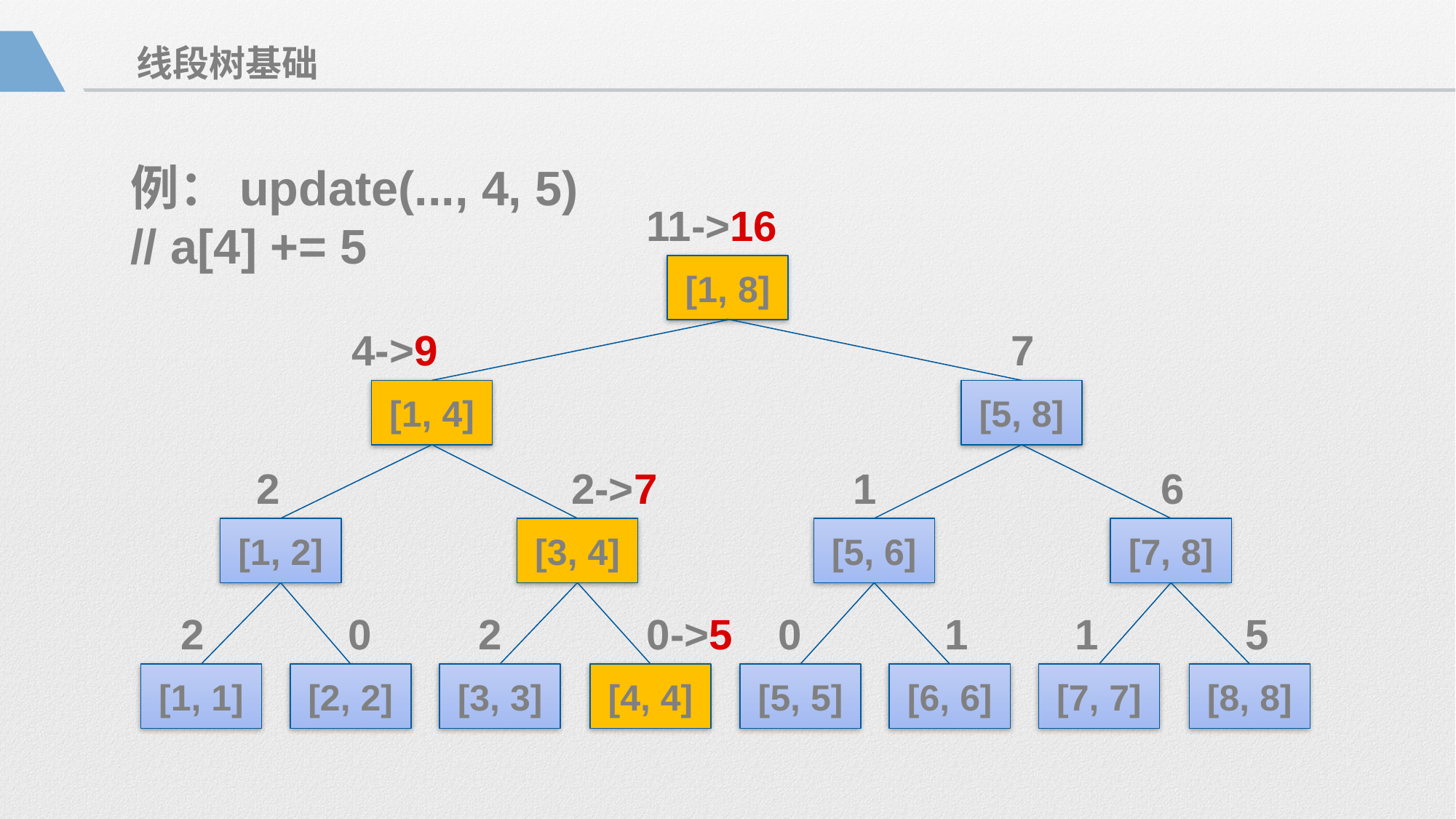

线段树基础
例：update(..., 4, 5)
// a[4] += 5
11->16
[1, 8]
[1, 4]
[5, 8]
[1, 2]
[3, 4]
[5, 6]
[7, 8]
[1, 1]
[2, 2]
[3, 3]
[4, 4]
[5, 5]
[6, 6]
[7, 7]
[8, 8]
4->9
7
2
2->7
1
6
2
0
2
0->5
0
1
1
5